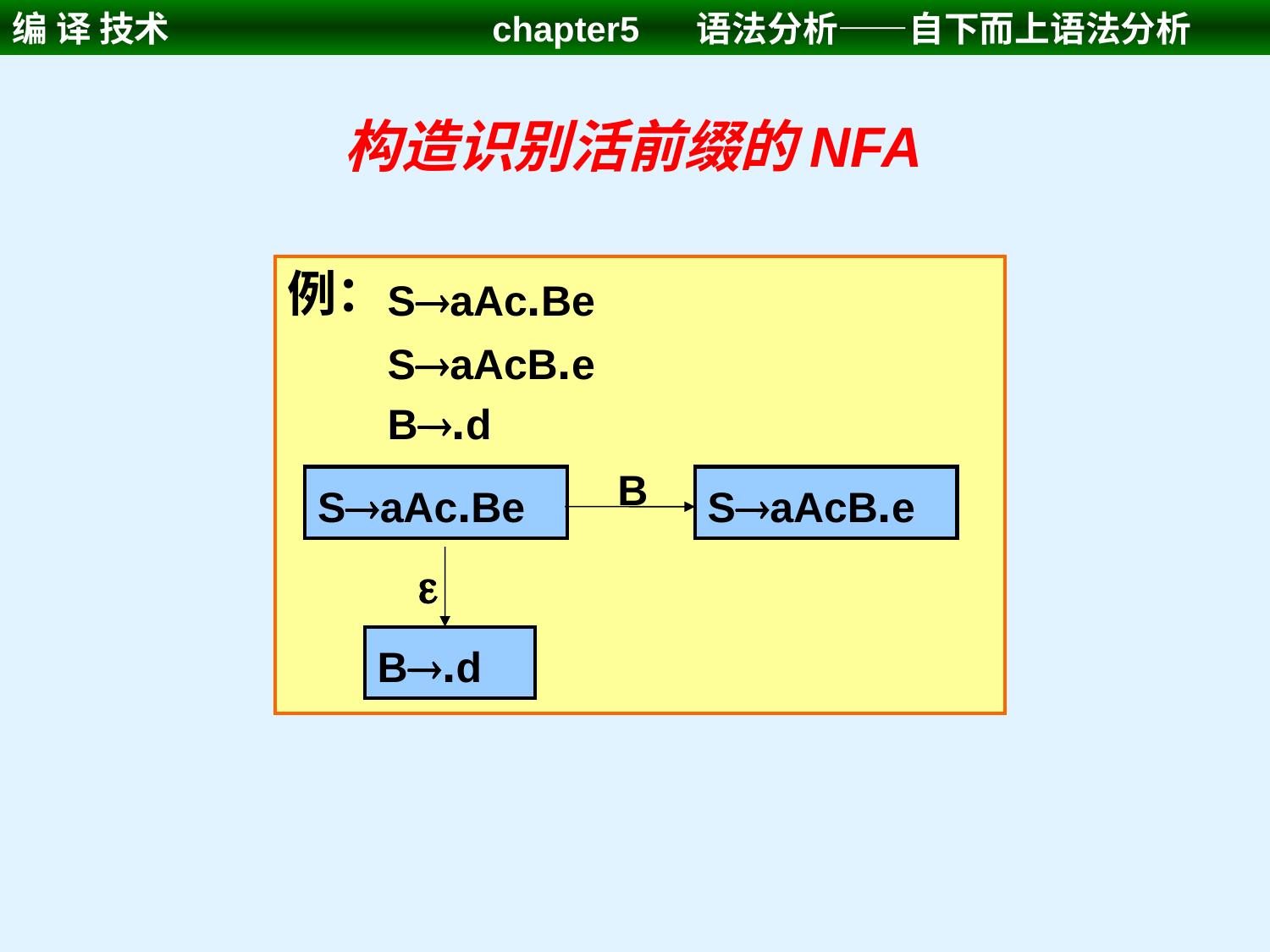

构造识别活前缀的NFA
例：

S→aAc.Be
S→aAcB.e
B→.d
B
S→aAc.Be
S→aAcB.e

ε

B→.d